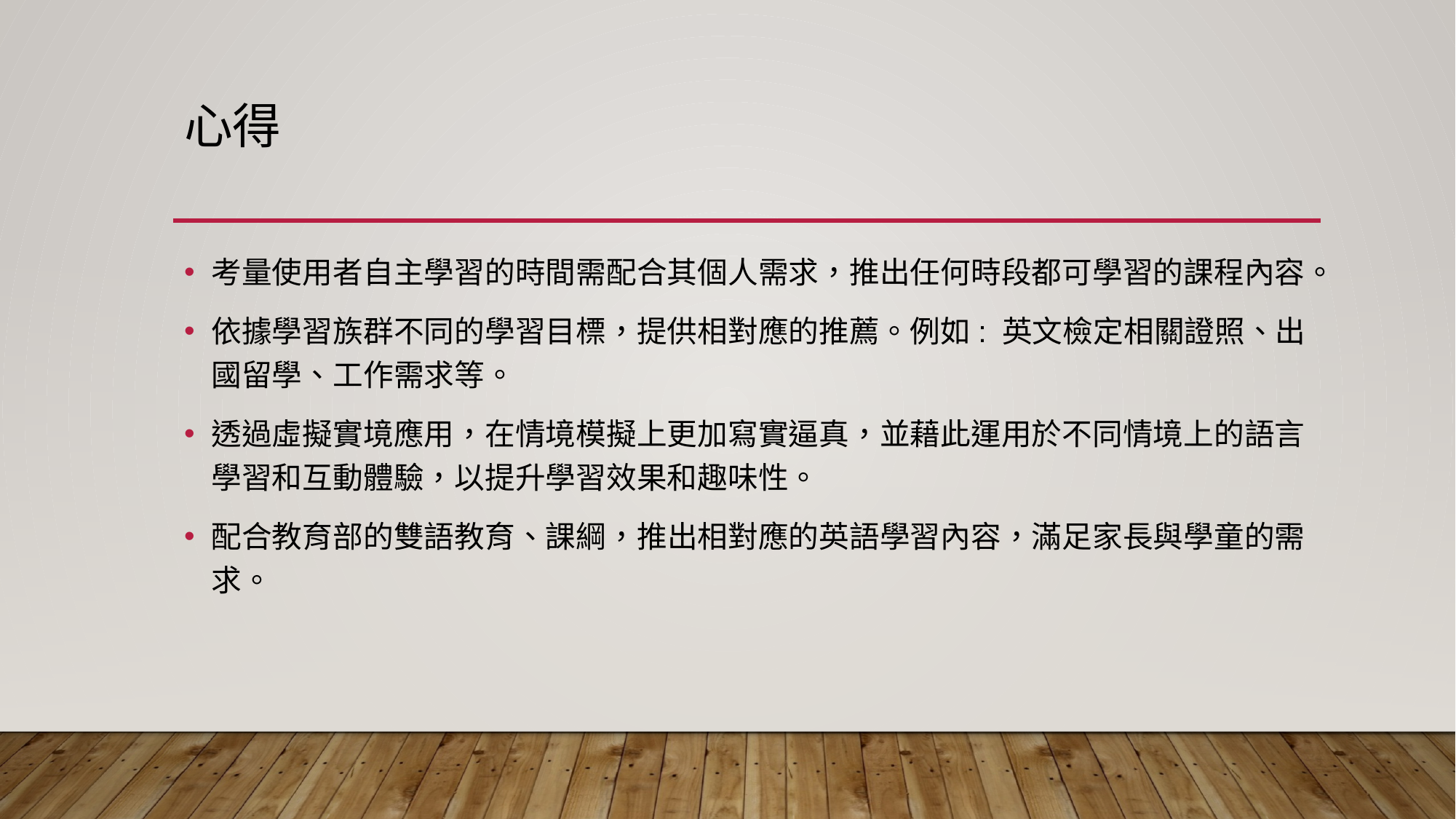

# 心得
考量使用者自主學習的時間需配合其個人需求，推出任何時段都可學習的課程內容。
依據學習族群不同的學習目標，提供相對應的推薦。例如: 英文檢定相關證照、出國留學、工作需求等。
透過虛擬實境應用，在情境模擬上更加寫實逼真，並藉此運用於不同情境上的語言學習和互動體驗，以提升學習效果和趣味性。
配合教育部的雙語教育、課綱，推出相對應的英語學習內容，滿足家長與學童的需求。